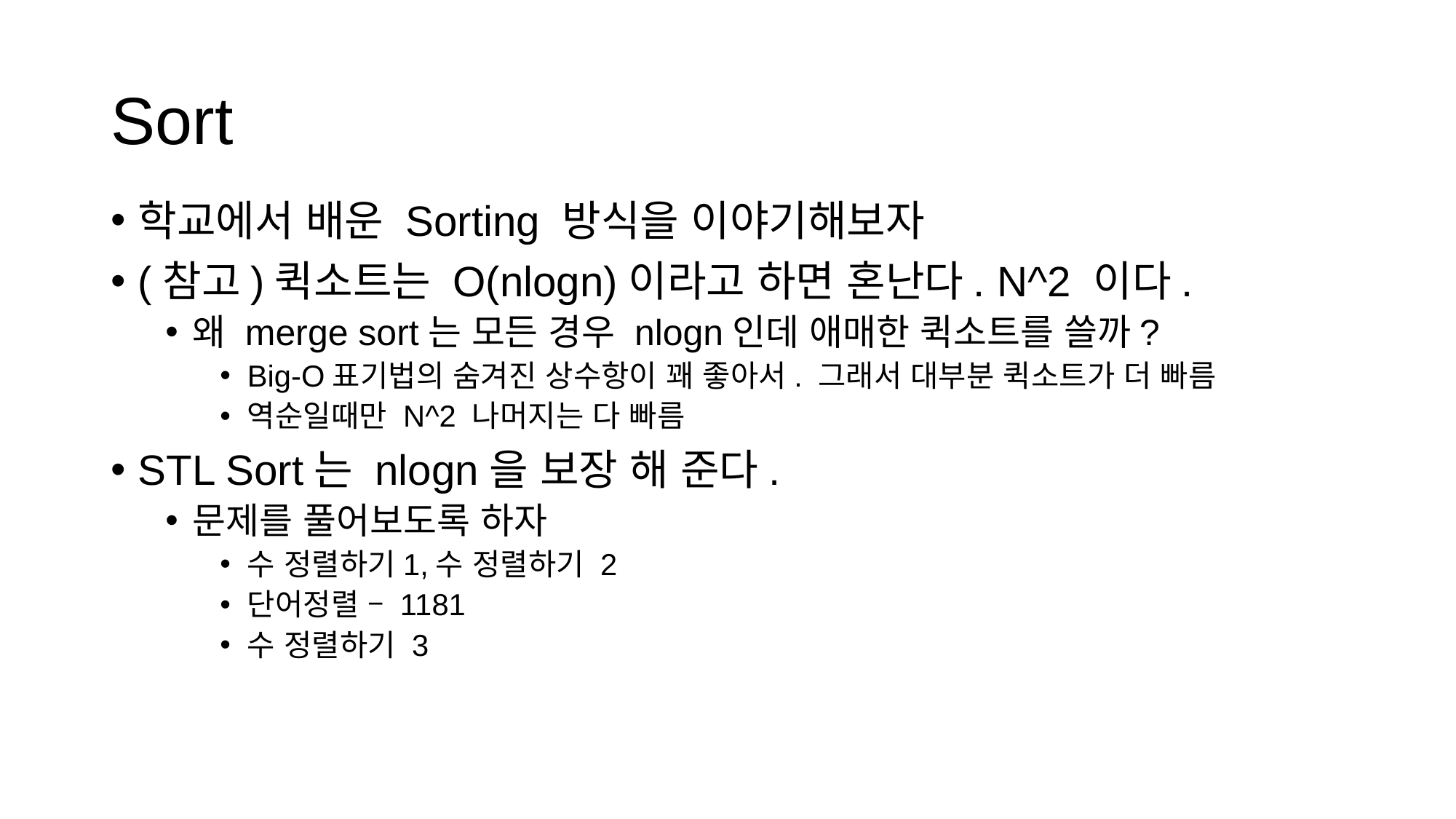

# Sort
학교에서 배운 Sorting 방식을 이야기해보자
(참고)퀵소트는 O(nlogn)이라고 하면 혼난다. N^2 이다.
왜 merge sort는 모든 경우 nlogn인데 애매한 퀵소트를 쓸까?
Big-O표기법의 숨겨진 상수항이 꽤 좋아서. 그래서 대부분 퀵소트가 더 빠름
역순일때만 N^2 나머지는 다 빠름
STL Sort는 nlogn을 보장 해 준다.
문제를 풀어보도록 하자
수 정렬하기1,수 정렬하기 2
단어정렬 – 1181
수 정렬하기 3